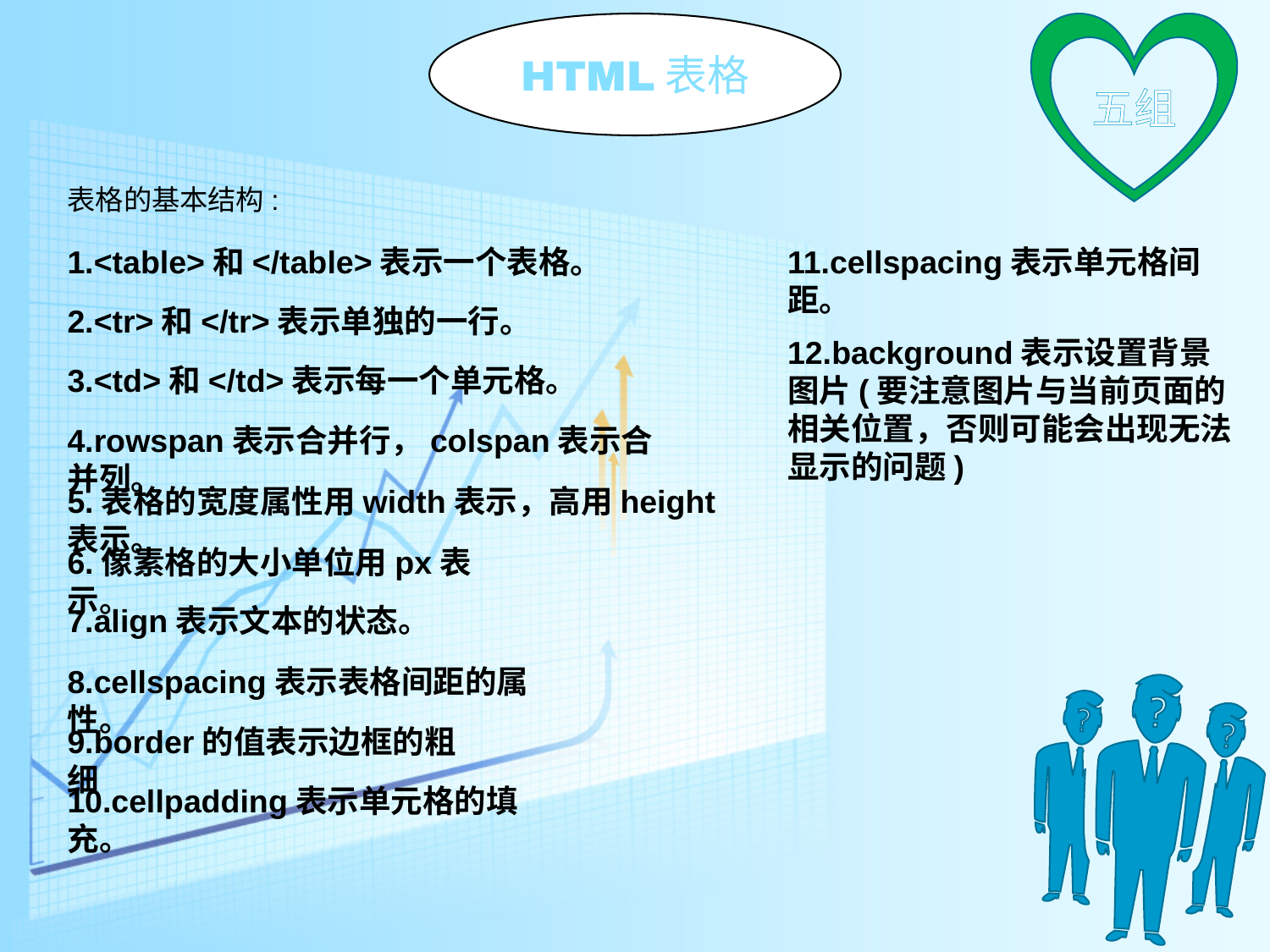

HTML表格

五组
表格的基本结构:
1.<table>和</table>表示一个表格。
11.cellspacing表示单元格间距。
2.<tr>和</tr>表示单独的一行。
12.background表示设置背景图片(要注意图片与当前页面的相关位置，否则可能会出现无法显示的问题)
3.<td>和</td>表示每一个单元格。
4.rowspan表示合并行，colspan表示合并列。
5.表格的宽度属性用width表示，高用height表示。
6.像素格的大小单位用px表示。
7.align表示文本的状态。
8.cellspacing表示表格间距的属性。

9.border的值表示边框的粗细
10.cellpadding表示单元格的填充。